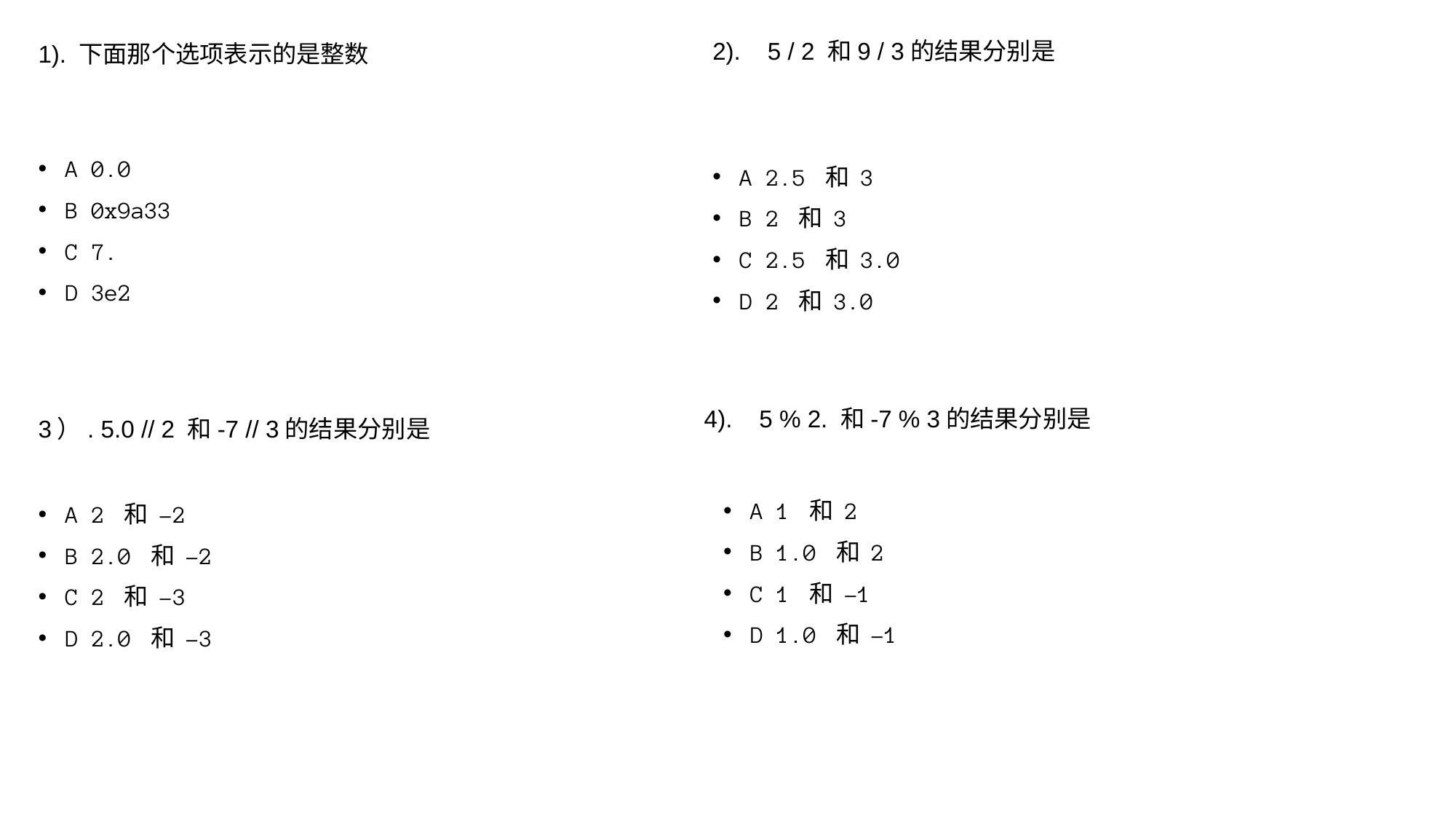

# 1). 下面那个选项表示的是整数
2).    5 / 2 和9 / 3的结果分别是
A 0.0
B 0x9a33
C 7.
D 3e2
A 2.5 和 3
B 2 和 3
C 2.5 和 3.0
D 2 和 3.0
4).    5 % 2. 和-7 % 3的结果分别是
3）. 5.0 // 2 和-7 // 3的结果分别是
A 1 和 2
B 1.0 和 2
C 1 和 -1
D 1.0 和 -1
A 2 和 -2
B 2.0 和 -2
C 2 和 -3
D 2.0 和 -3